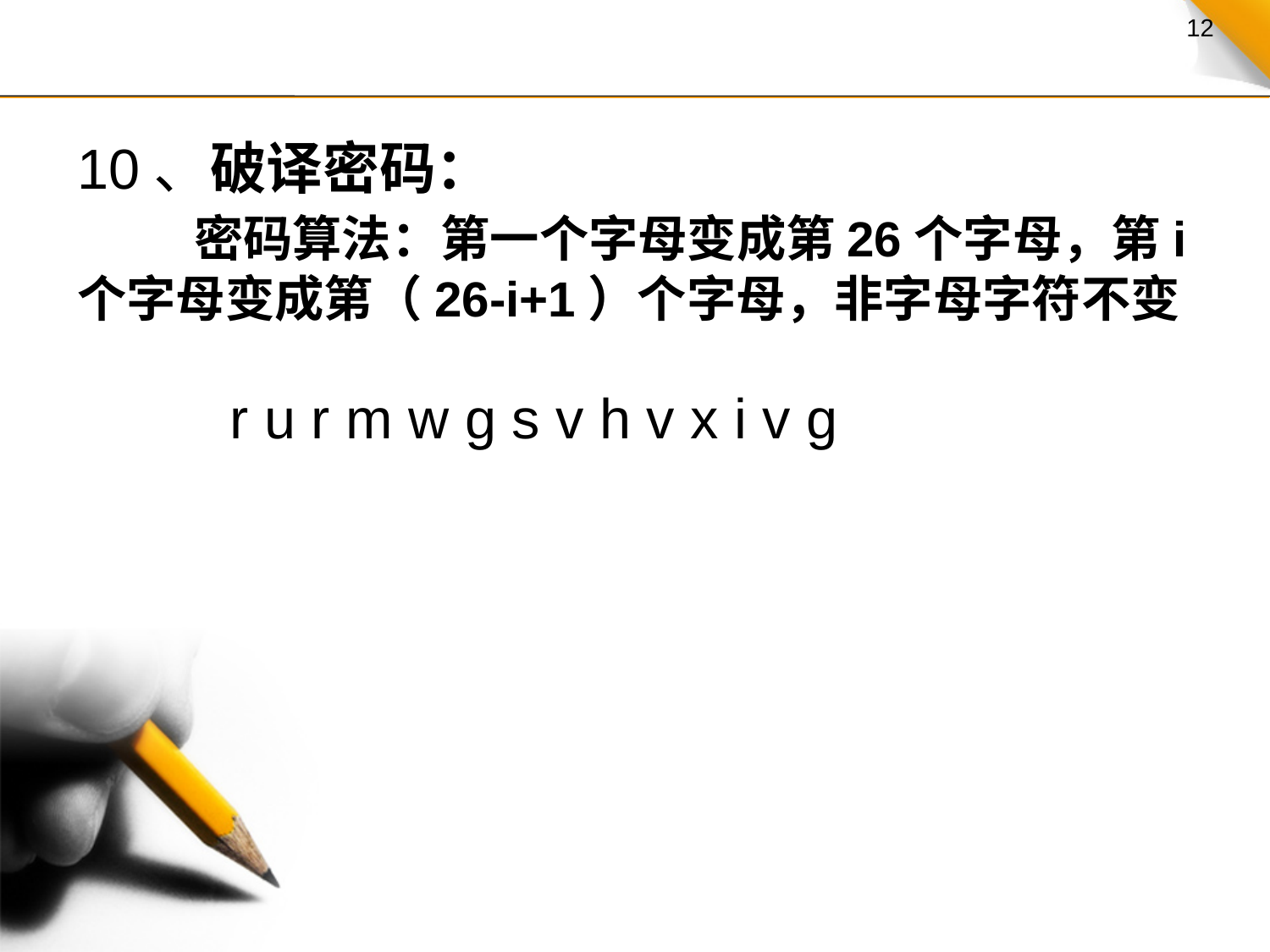

10、破译密码：
        密码算法：第一个字母变成第26个字母，第i个字母变成第（26-i+1）个字母，非字母字符不变
r u r m w g s v h v x i v g